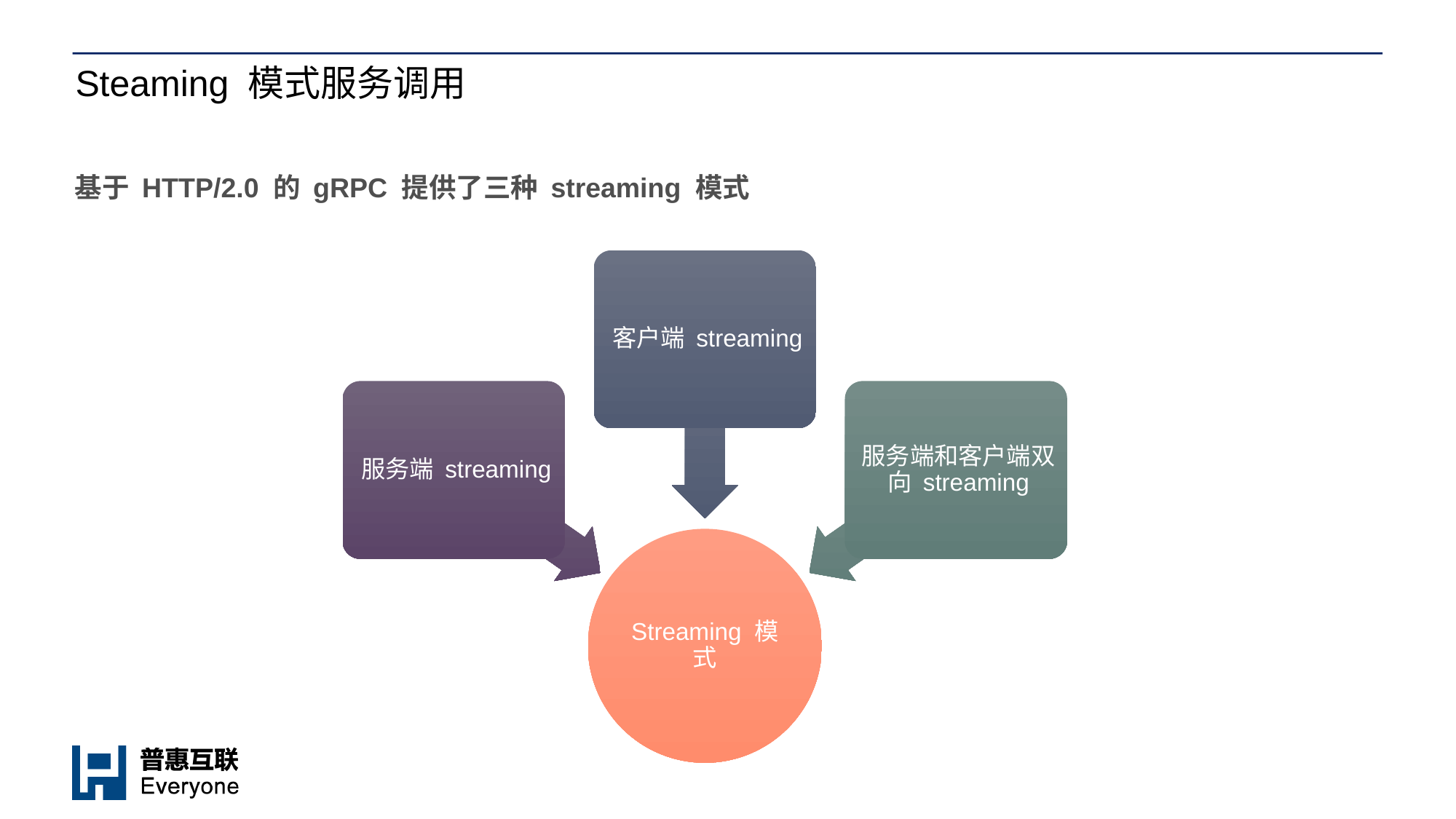

# Steaming 模式服务调用
基于 HTTP/2.0 的 gRPC 提供了三种 streaming 模式

Streaming 模式
服务端 streaming
客户端 streaming
服务端和客户端双向 streaming